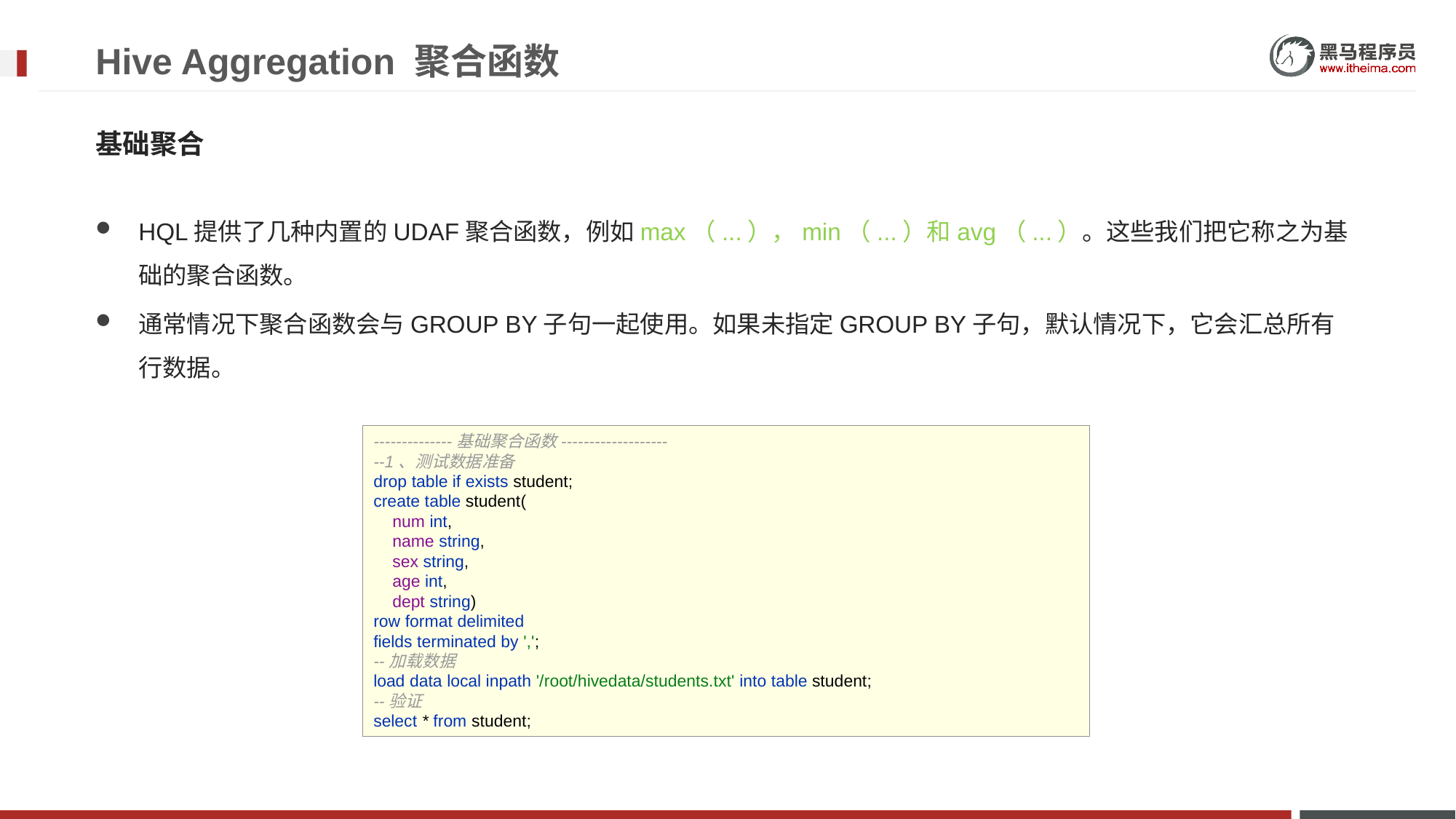

# Hive Aggregation 聚合函数
基础聚合
HQL提供了几种内置的UDAF聚合函数，例如max（...），min（...）和avg（...）。这些我们把它称之为基础的聚合函数。
通常情况下聚合函数会与GROUP BY子句一起使用。如果未指定GROUP BY子句，默认情况下，它会汇总所有行数据。

--------------基础聚合函数-------------------
--1、测试数据准备
drop table if exists student;
create table student(
    num int,
    name string,
    sex string,
    age int,
    dept string)
row format delimited
fields terminated by ',';
--加载数据
load data local inpath '/root/hivedata/students.txt' into table student;
--验证
select * from student;